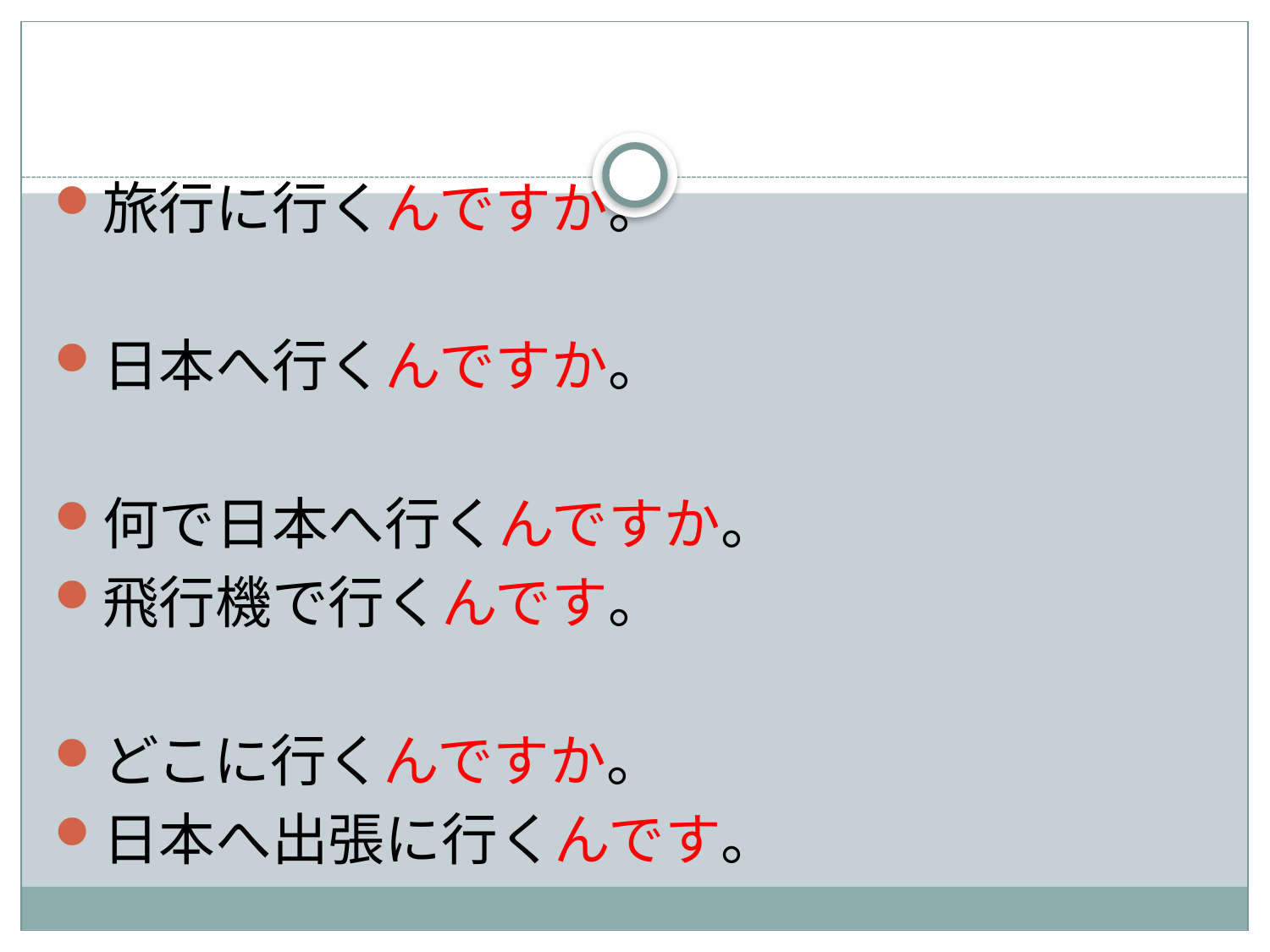

#
旅行に行くんですか。

日本へ行くんですか。

何で日本へ行くんですか。
飛行機で行くんです。

どこに行くんですか。
日本へ出張に行くんです。